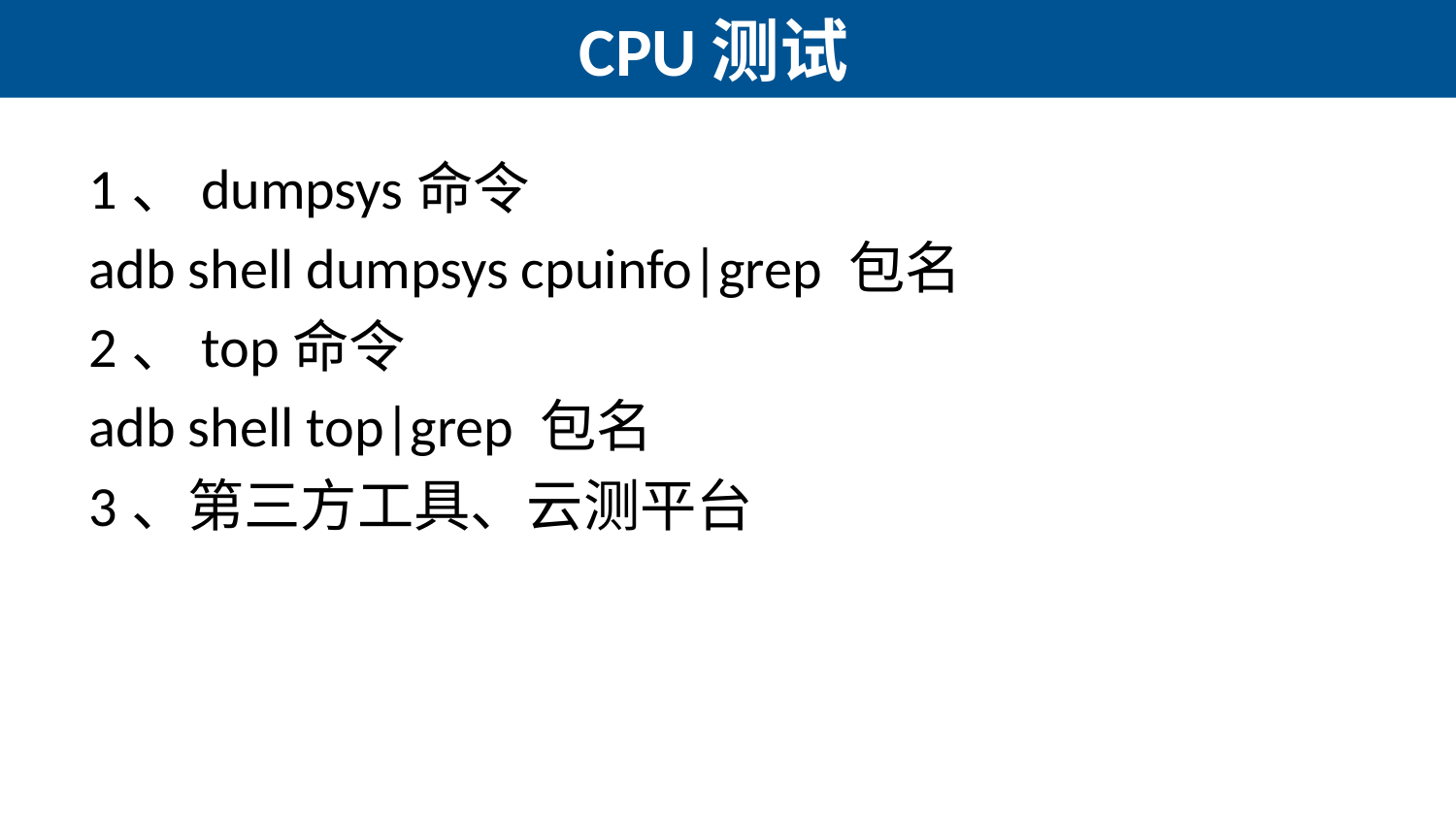

# CPU测试
1、dumpsys命令
adb shell dumpsys cpuinfo|grep 包名
2、top命令
adb shell top|grep 包名
3、第三方工具、云测平台